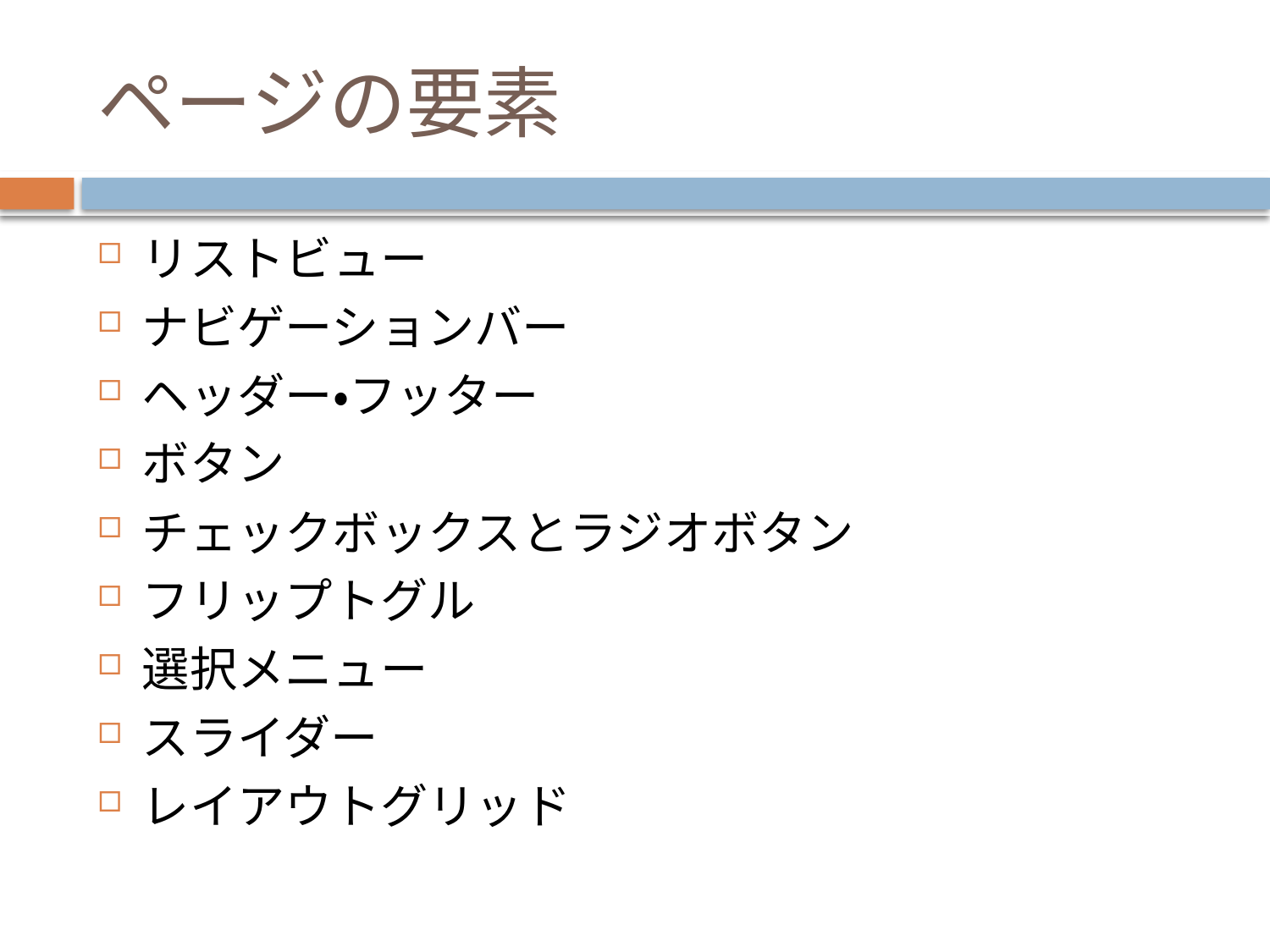

# ページの要素
リストビュー
ナビゲーションバー
ヘッダー・フッター
ボタン
チェックボックスとラジオボタン
フリップトグル
選択メニュー
スライダー
レイアウトグリッド